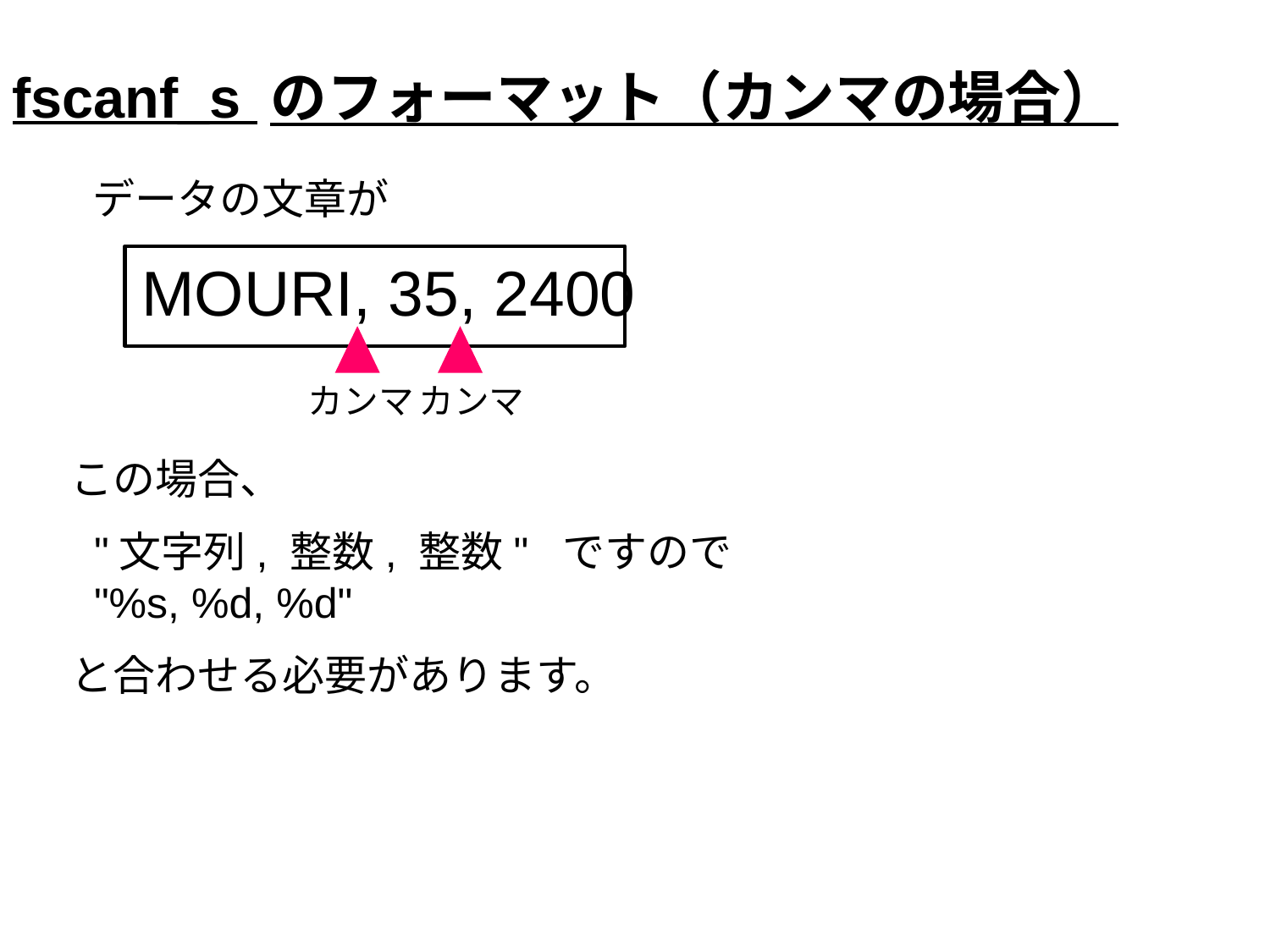

fscanf_s のフォーマット（カンマの場合）
データの文章が

MOURI, 35, 2400

カンマ
カンマ
この場合、

  "文字列, 整数, 整数"  ですので
  "%s, %d, %d"

と合わせる必要があります。